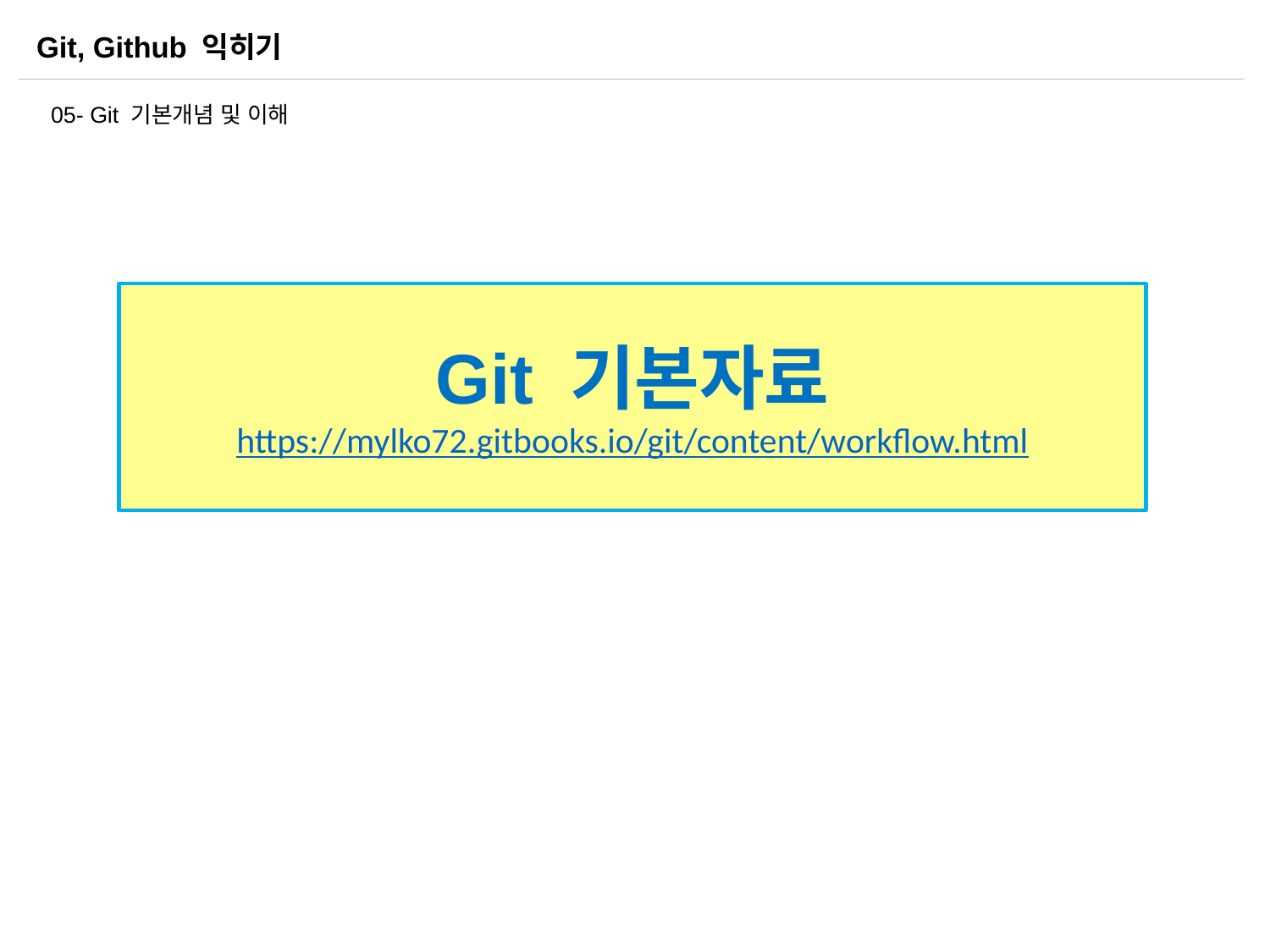

05- Git 기본개념 및 이해
Git 기본자료
https://mylko72.gitbooks.io/git/content/workflow.html